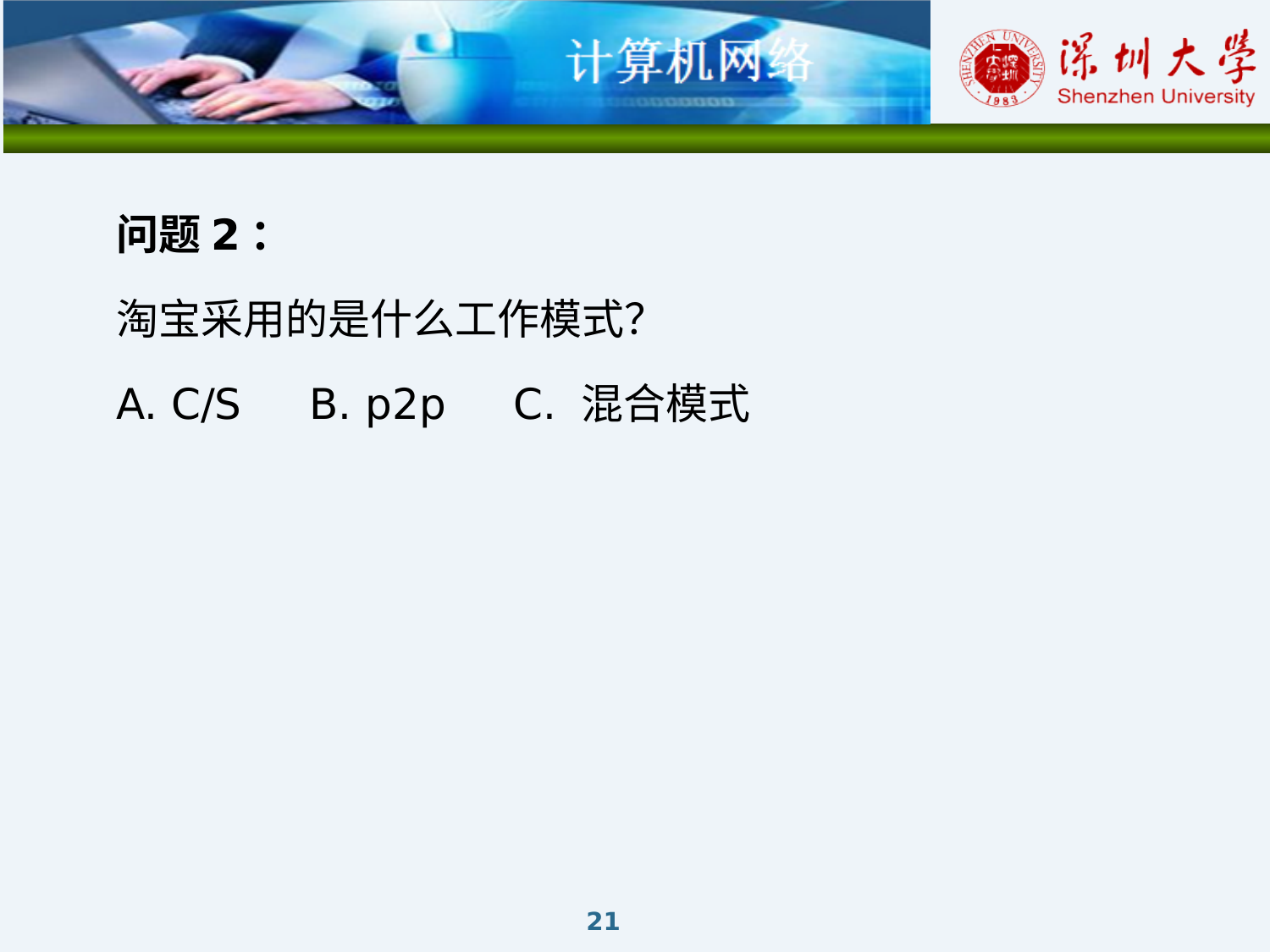

问题2：
淘宝采用的是什么工作模式？
A. C/S     B. p2p     C. 混合模式
21